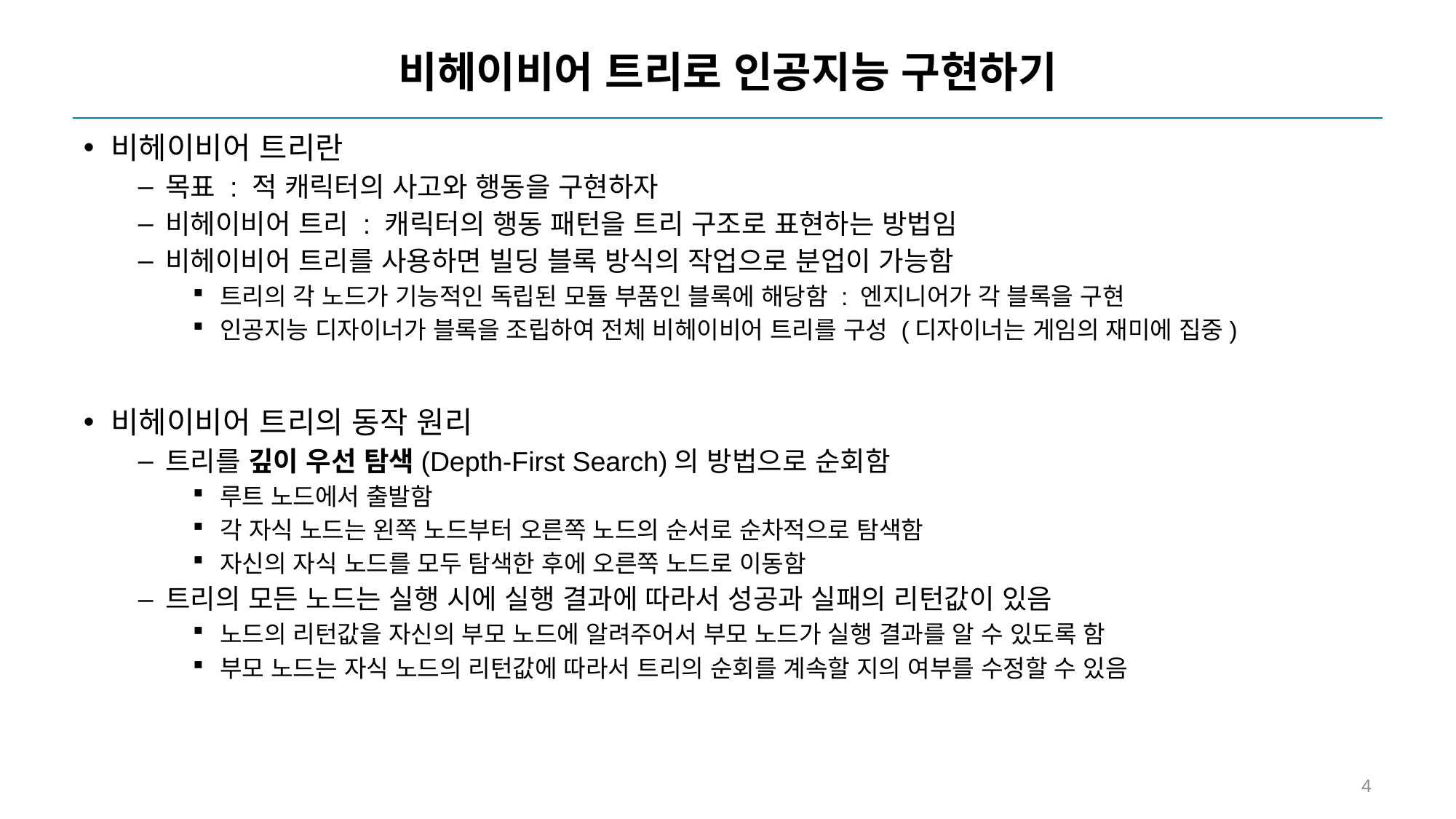

# 비헤이비어 트리로 인공지능 구현하기
비헤이비어 트리란
목표 : 적 캐릭터의 사고와 행동을 구현하자
비헤이비어 트리 : 캐릭터의 행동 패턴을 트리 구조로 표현하는 방법임
비헤이비어 트리를 사용하면 빌딩 블록 방식의 작업으로 분업이 가능함
트리의 각 노드가 기능적인 독립된 모듈 부품인 블록에 해당함 : 엔지니어가 각 블록을 구현
인공지능 디자이너가 블록을 조립하여 전체 비헤이비어 트리를 구성 (디자이너는 게임의 재미에 집중)

비헤이비어 트리의 동작 원리
트리를 깊이 우선 탐색(Depth-First Search)의 방법으로 순회함
루트 노드에서 출발함
각 자식 노드는 왼쪽 노드부터 오른쪽 노드의 순서로 순차적으로 탐색함
자신의 자식 노드를 모두 탐색한 후에 오른쪽 노드로 이동함
트리의 모든 노드는 실행 시에 실행 결과에 따라서 성공과 실패의 리턴값이 있음
노드의 리턴값을 자신의 부모 노드에 알려주어서 부모 노드가 실행 결과를 알 수 있도록 함
부모 노드는 자식 노드의 리턴값에 따라서 트리의 순회를 계속할 지의 여부를 수정할 수 있음

4